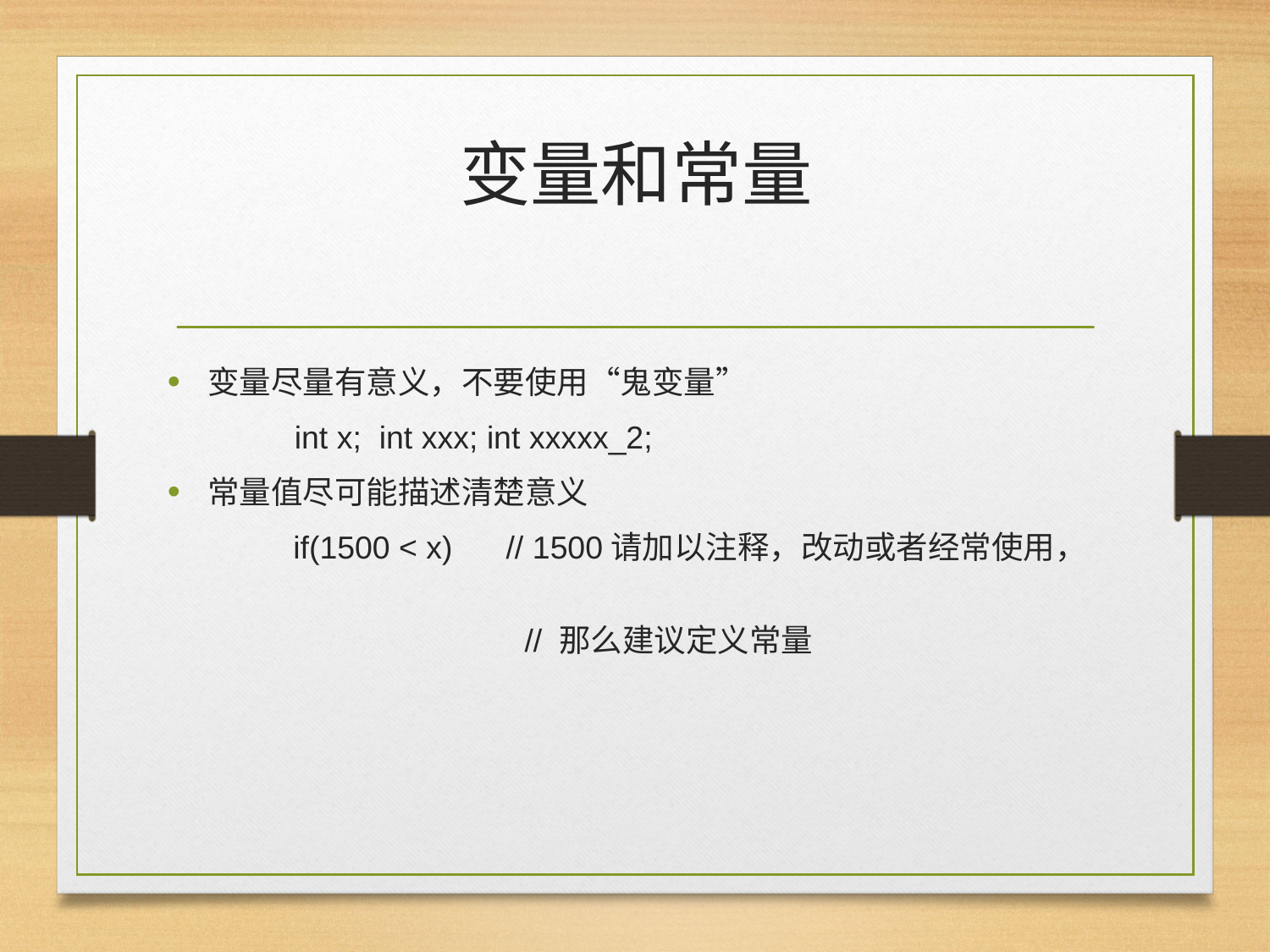

# 变量和常量
变量尽量有意义，不要使用“鬼变量”
	int x;  int xxx; int xxxxx_2;
常量值尽可能描述清楚意义
       if(1500 < x)      // 1500请加以注释，改动或者经常使用，
                                 // 那么建议定义常量